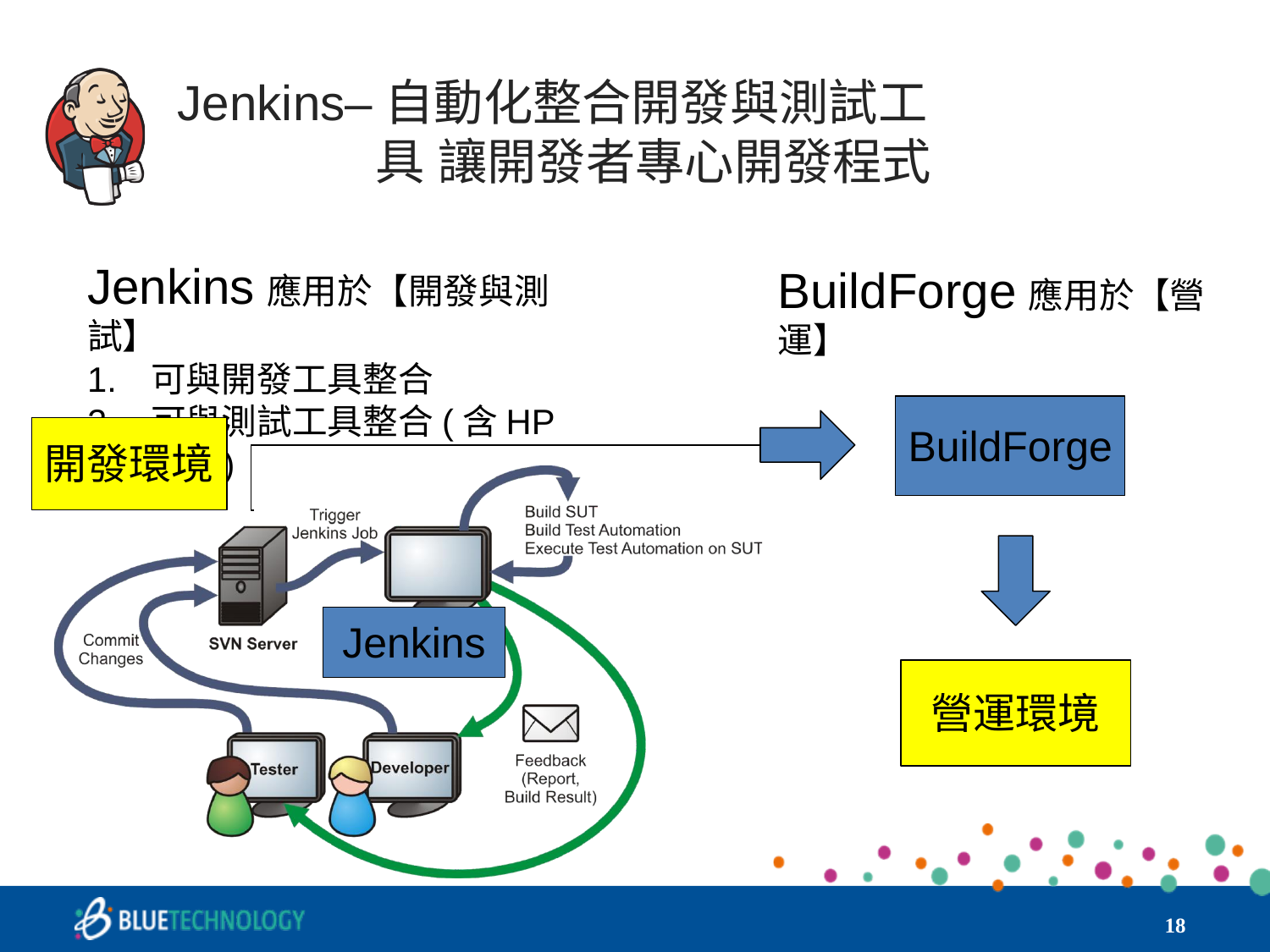

# Jenkins–自動化整合開發與測試工具 讓開發者專心開發程式
Jenkins應用於【開發與測試】
可與開發工具整合
可與測試工具整合(含HP ALM)
BuildForge應用於【營運】
BuildForge

開發環境

Jenkins
營運環境
18